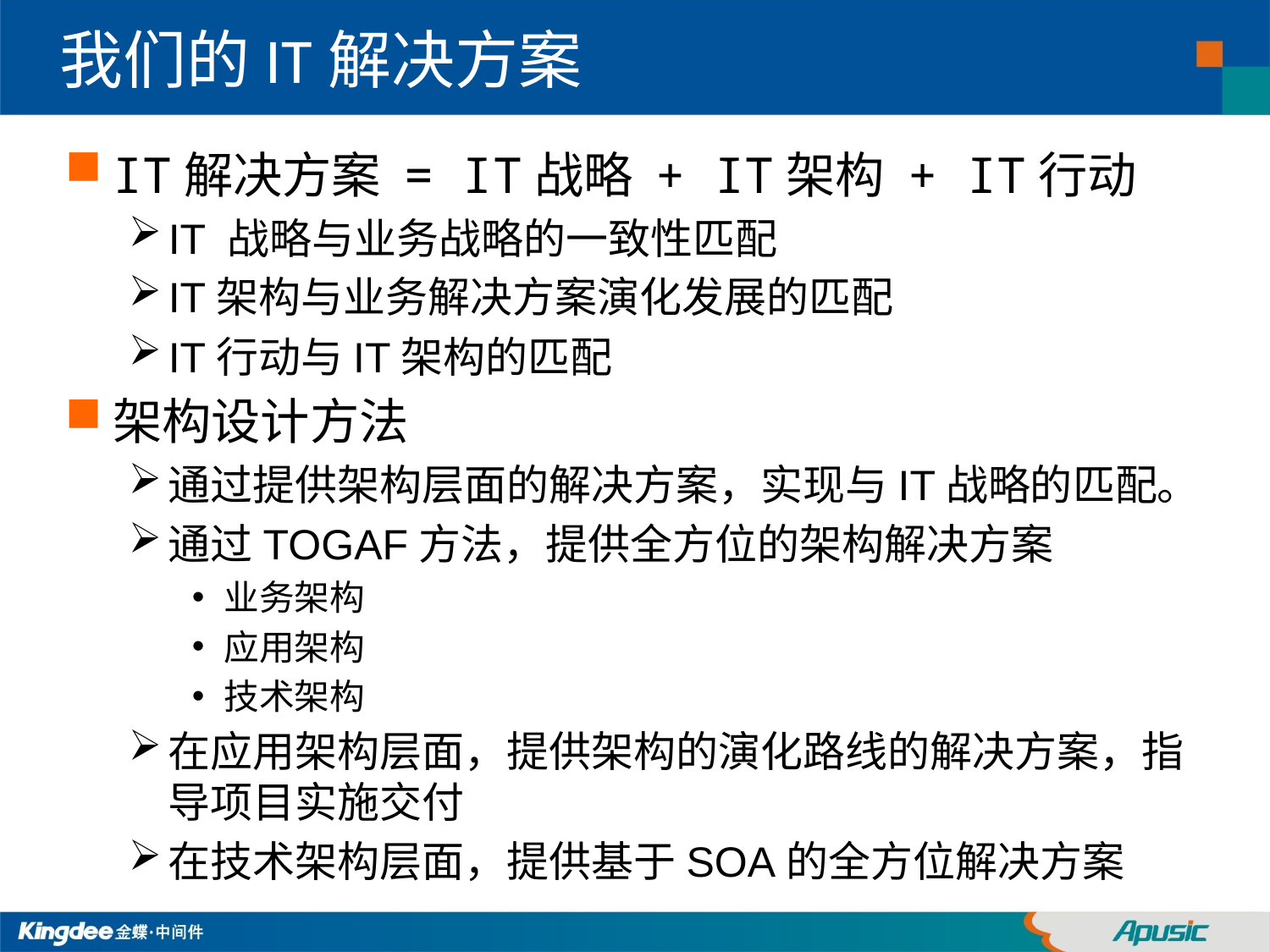

# 我们的IT解决方案
IT解决方案 = IT战略 + IT架构 + IT行动
IT 战略与业务战略的一致性匹配
IT架构与业务解决方案演化发展的匹配
IT行动与IT架构的匹配
架构设计方法
通过提供架构层面的解决方案，实现与IT战略的匹配。
通过TOGAF方法，提供全方位的架构解决方案
业务架构
应用架构
技术架构
在应用架构层面，提供架构的演化路线的解决方案，指导项目实施交付
在技术架构层面，提供基于SOA的全方位解决方案